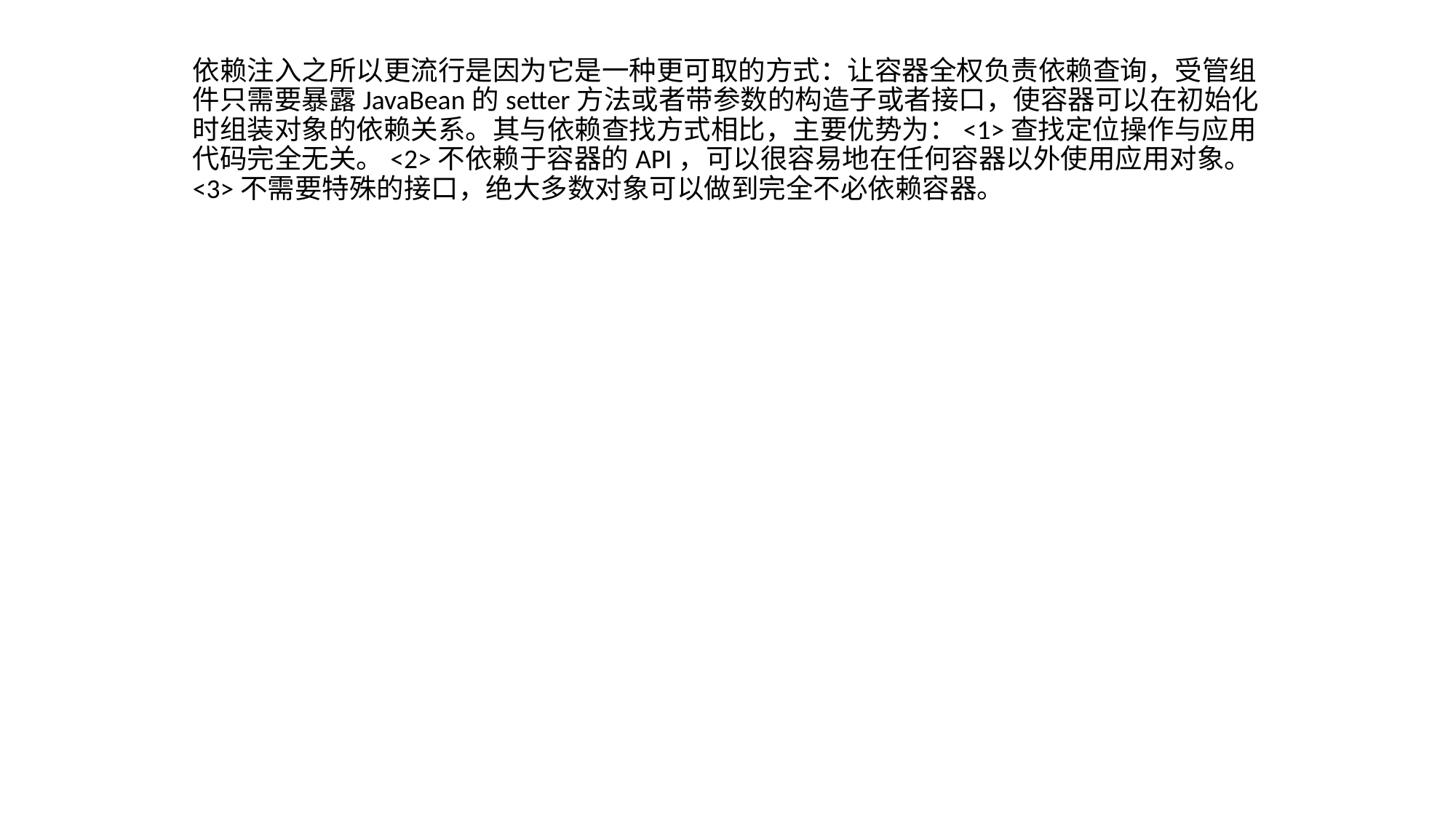

依赖注入之所以更流行是因为它是一种更可取的方式：让容器全权负责依赖查询，受管组件只需要暴露JavaBean的setter方法或者带参数的构造子或者接口，使容器可以在初始化时组装对象的依赖关系。其与依赖查找方式相比，主要优势为：<1>查找定位操作与应用代码完全无关。<2>不依赖于容器的API，可以很容易地在任何容器以外使用应用对象。<3>不需要特殊的接口，绝大多数对象可以做到完全不必依赖容器。